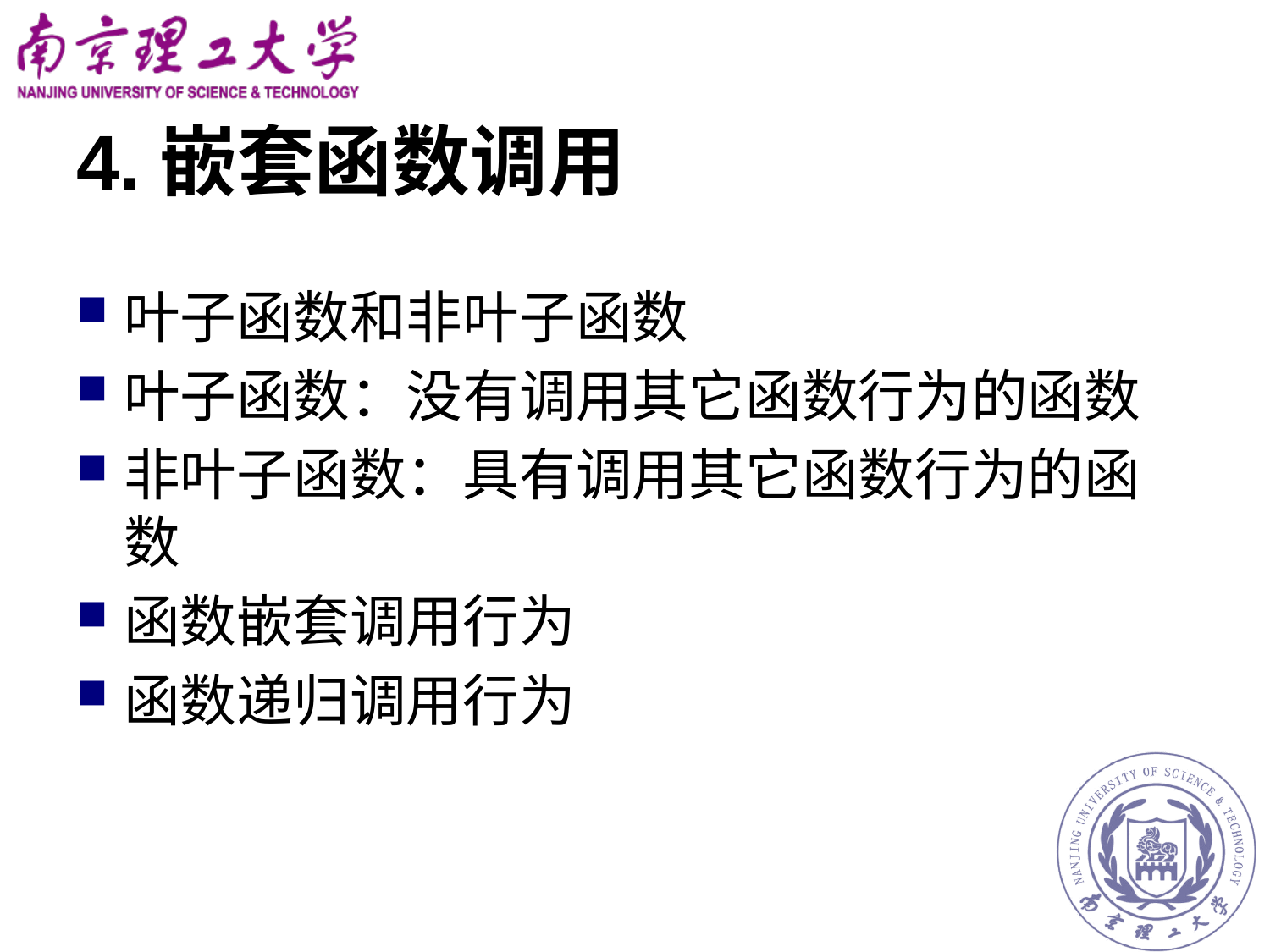

# 4.嵌套函数调用
叶子函数和非叶子函数
叶子函数：没有调用其它函数行为的函数
非叶子函数：具有调用其它函数行为的函数
函数嵌套调用行为
函数递归调用行为